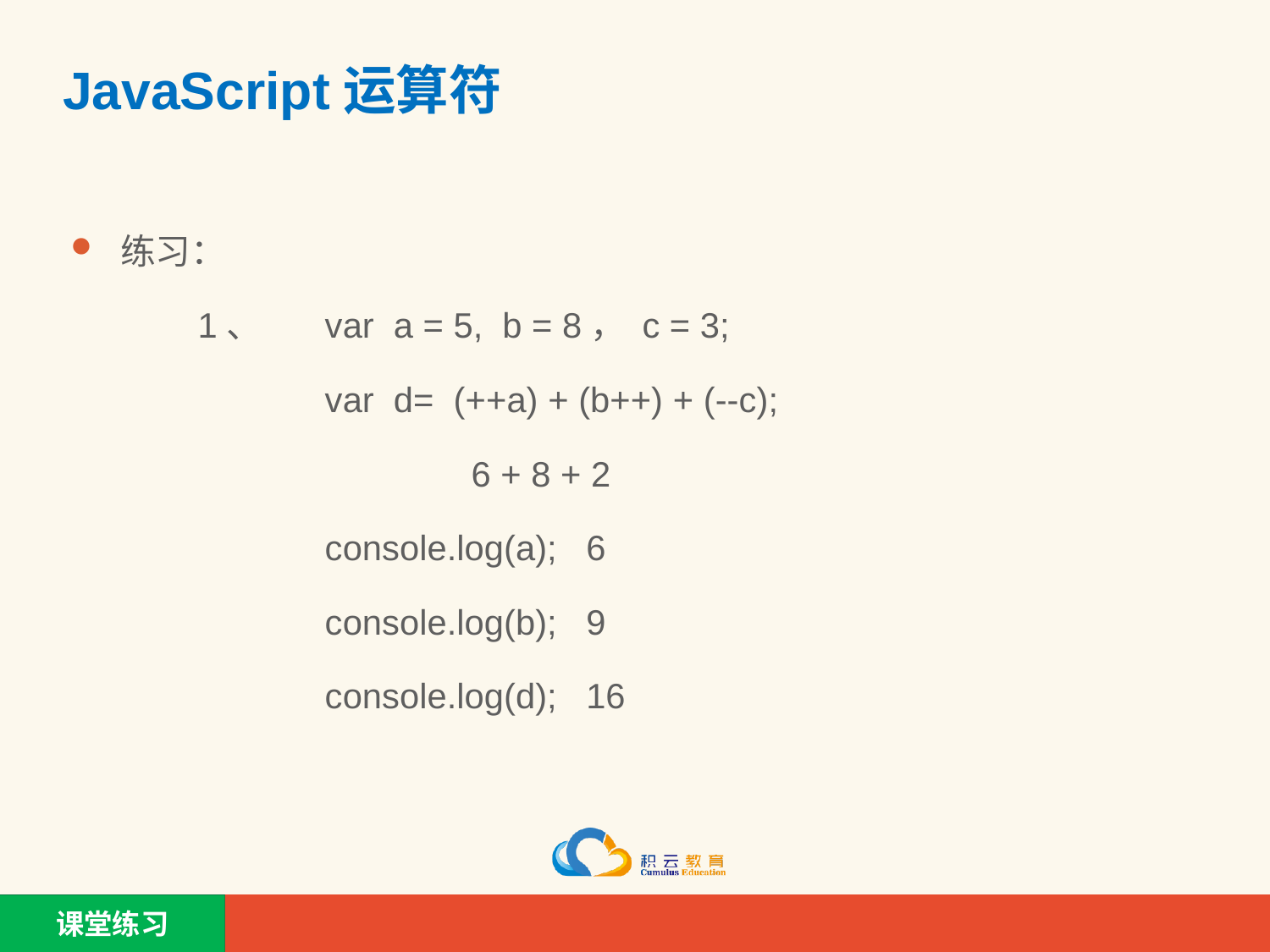

# JavaScript运算符
练习：
	1、	var  a = 5,  b = 8， c = 3;
		var  d=  (++a) + (b++) + (--c);
			  6 + 8 + 2
		console.log(a);   6
		console.log(b);   9
		console.log(d);   16